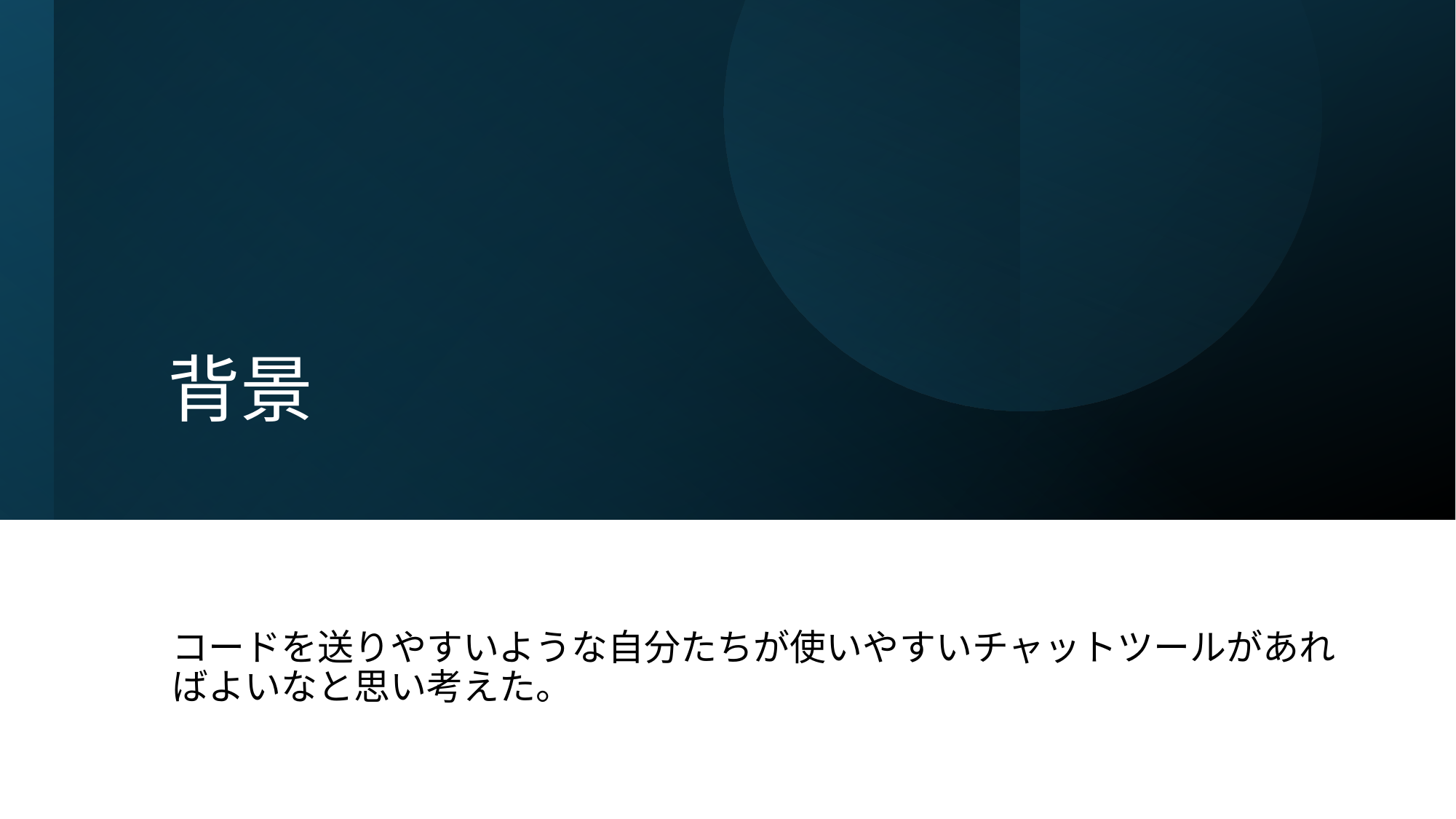

# 背景
コードを送りやすいような自分たちが使いやすいチャットツールがあればよいなと思い考えた。